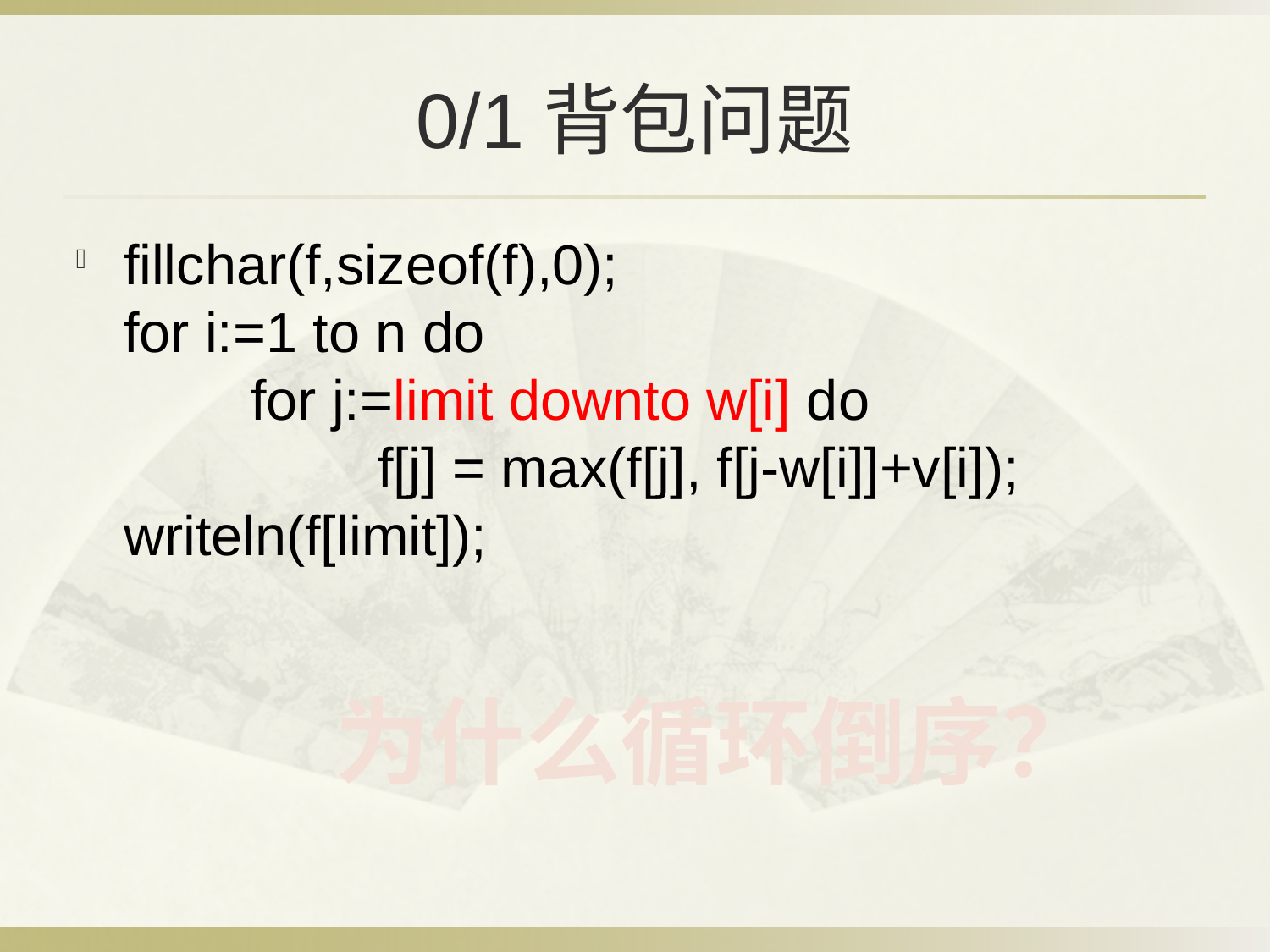

# 0/1背包问题
fillchar(f,sizeof(f),0);
for i:=1 to n do
	for j:=limit downto w[i] do
		f[j] = max(f[j], f[j-w[i]]+v[i]);
writeln(f[limit]);
为什么循环倒序？